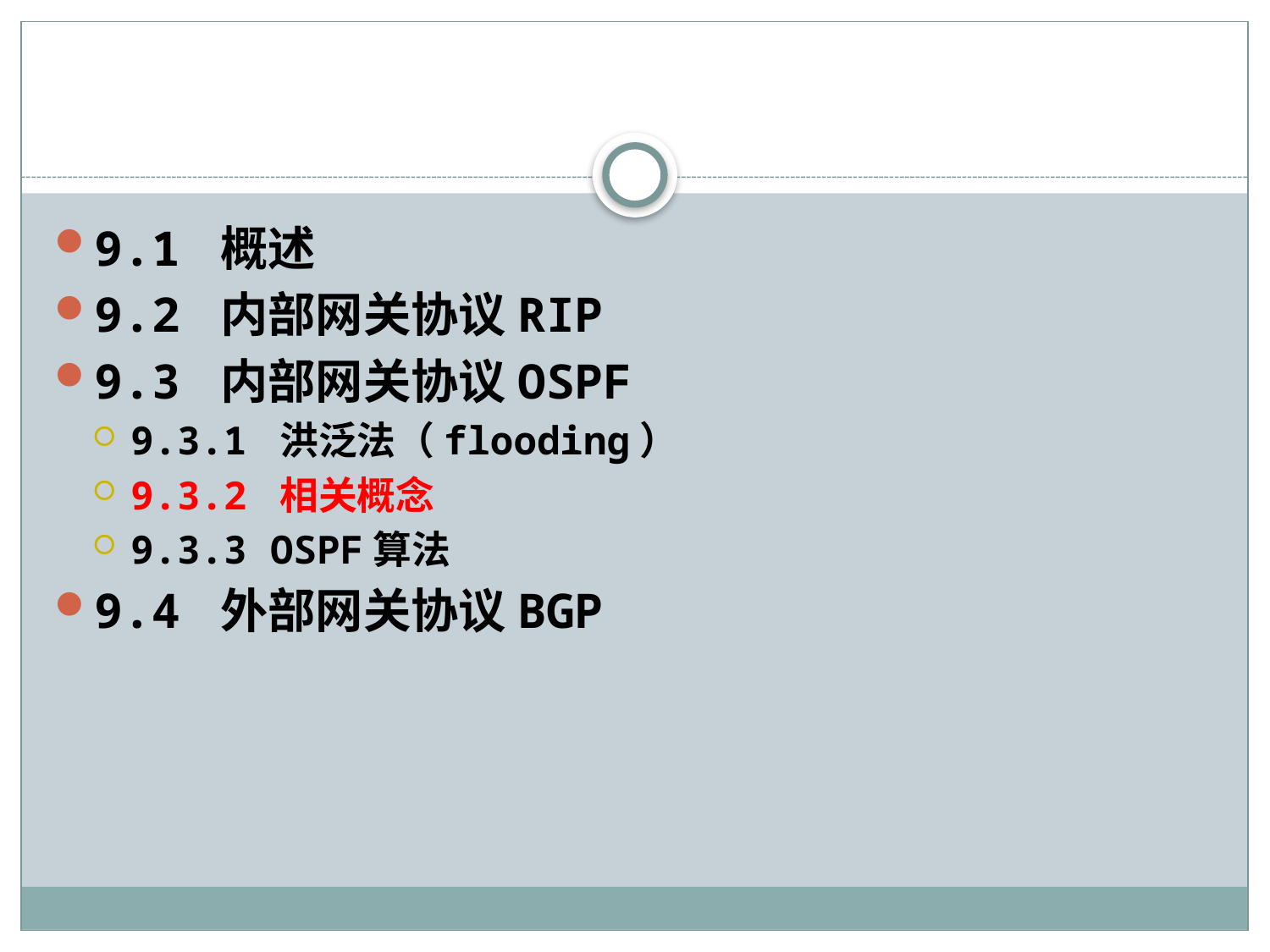

#
9.1 概述
9.2 内部网关协议RIP
9.3 内部网关协议OSPF
9.3.1 洪泛法（flooding）
9.3.2 相关概念
9.3.3 OSPF算法
9.4 外部网关协议BGP